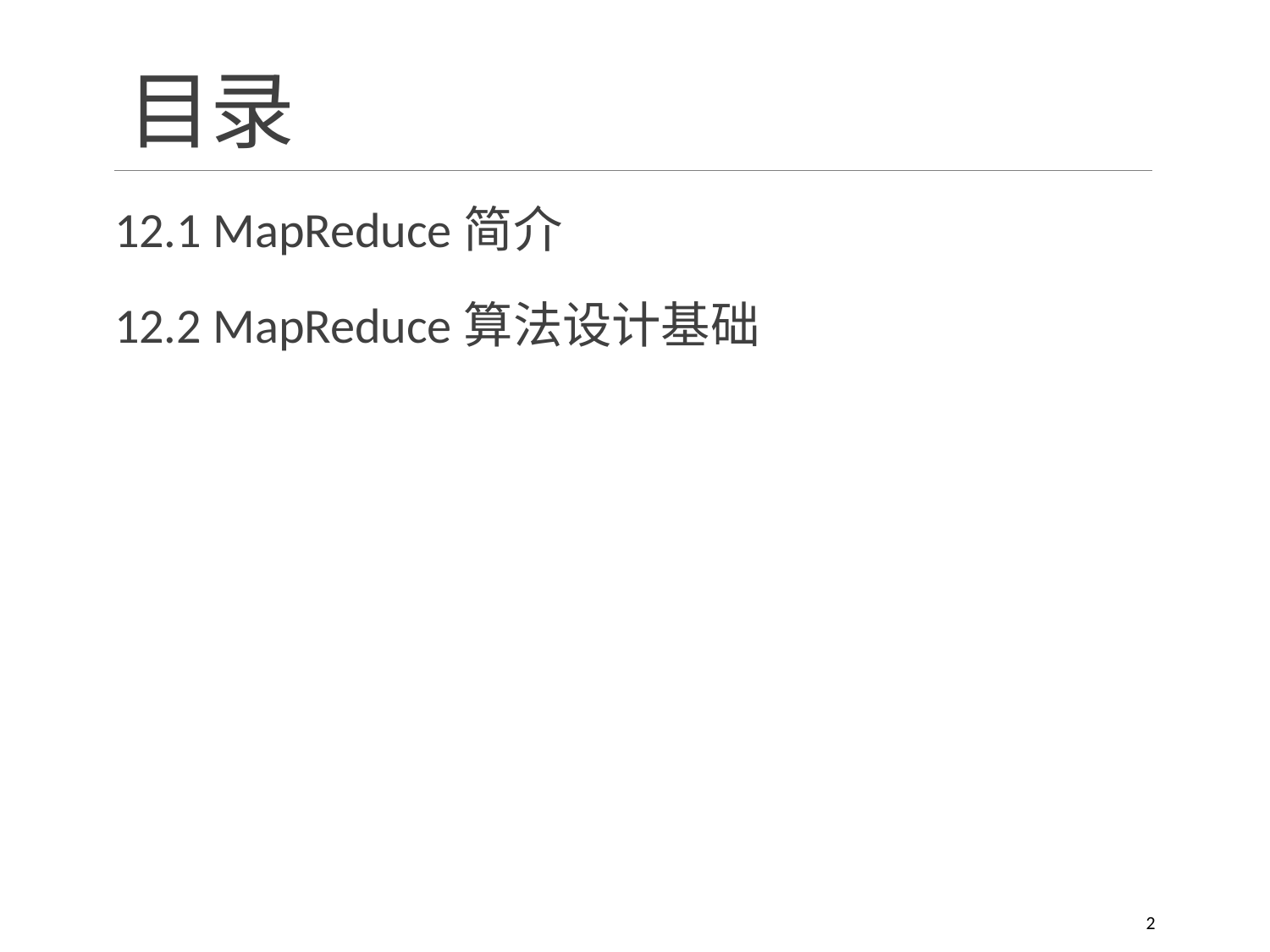

# 目录
12.1 MapReduce简介
12.2 MapReduce算法设计基础
2